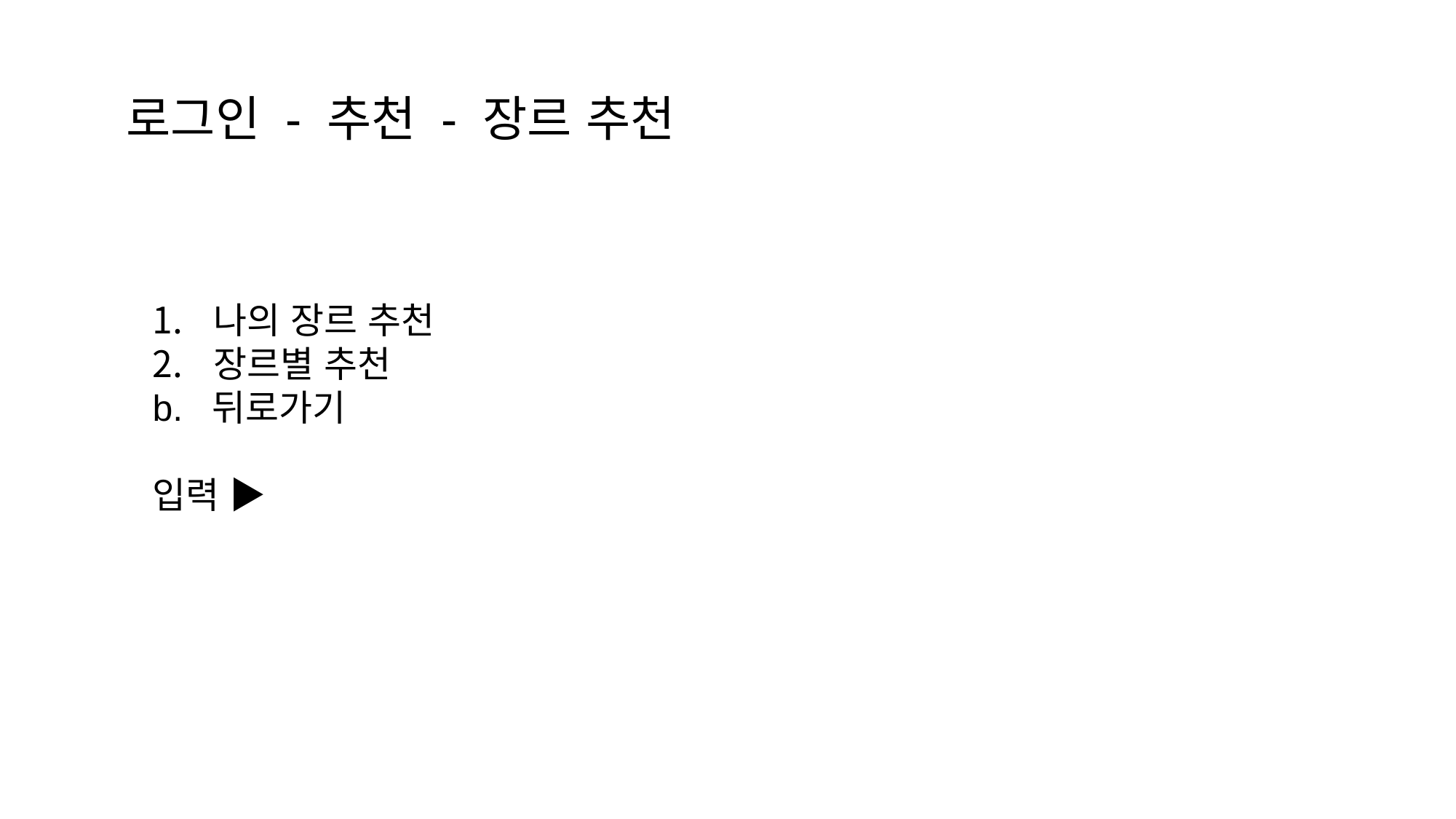

로그인 - 추천 - 장르 추천
나의 장르 추천
장르별 추천
b.  뒤로가기

입력 ▶